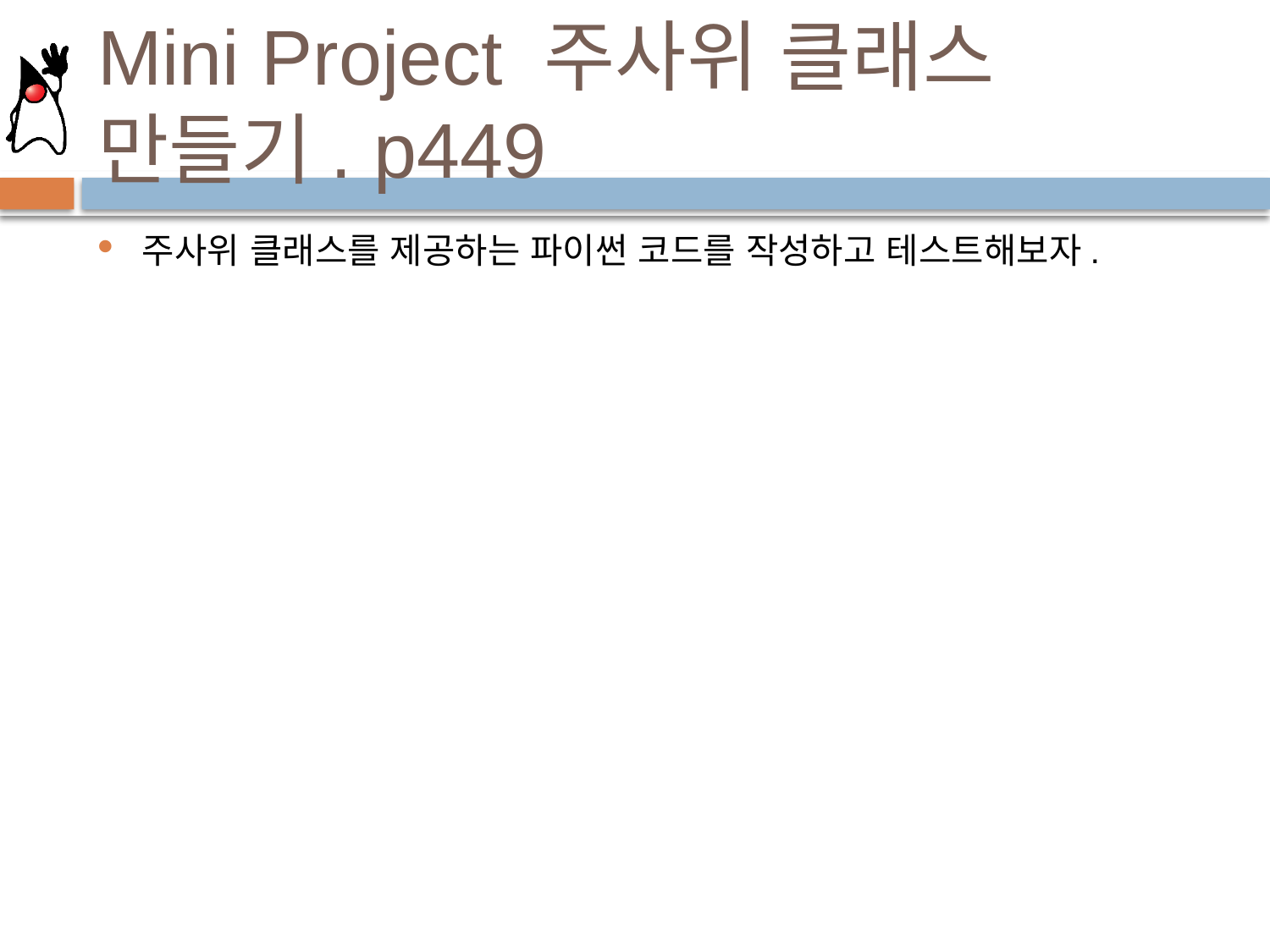

# Mini Project 주사위 클래스 만들기. p449
주사위 클래스를 제공하는 파이썬 코드를 작성하고 테스트해보자.